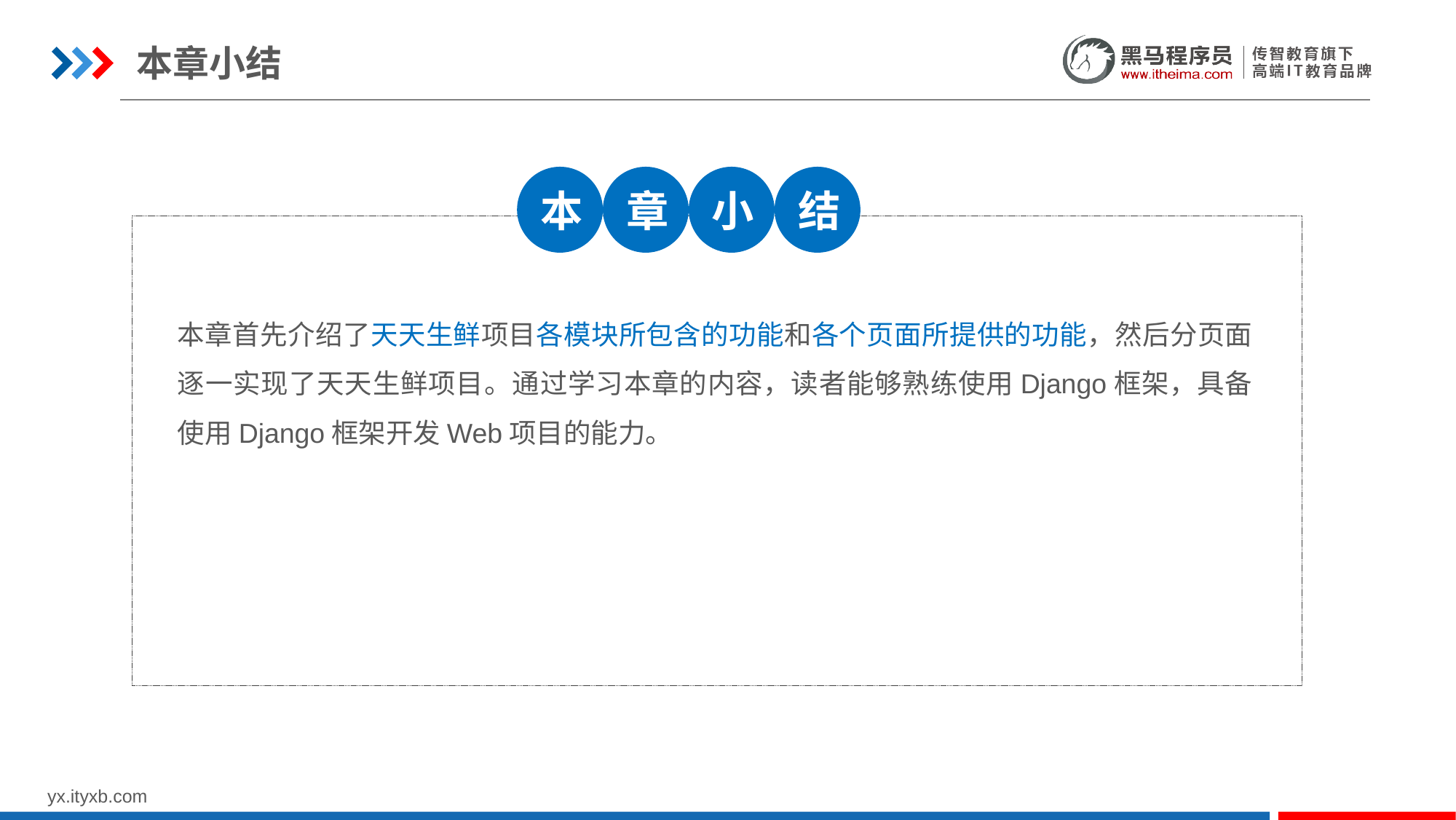

本章小结
本
章
小
结

本章首先介绍了天天生鲜项目各模块所包含的功能和各个页面所提供的功能，然后分页面逐一实现了天天生鲜项目。通过学习本章的内容，读者能够熟练使用Django框架，具备使用Django框架开发Web项目的能力。